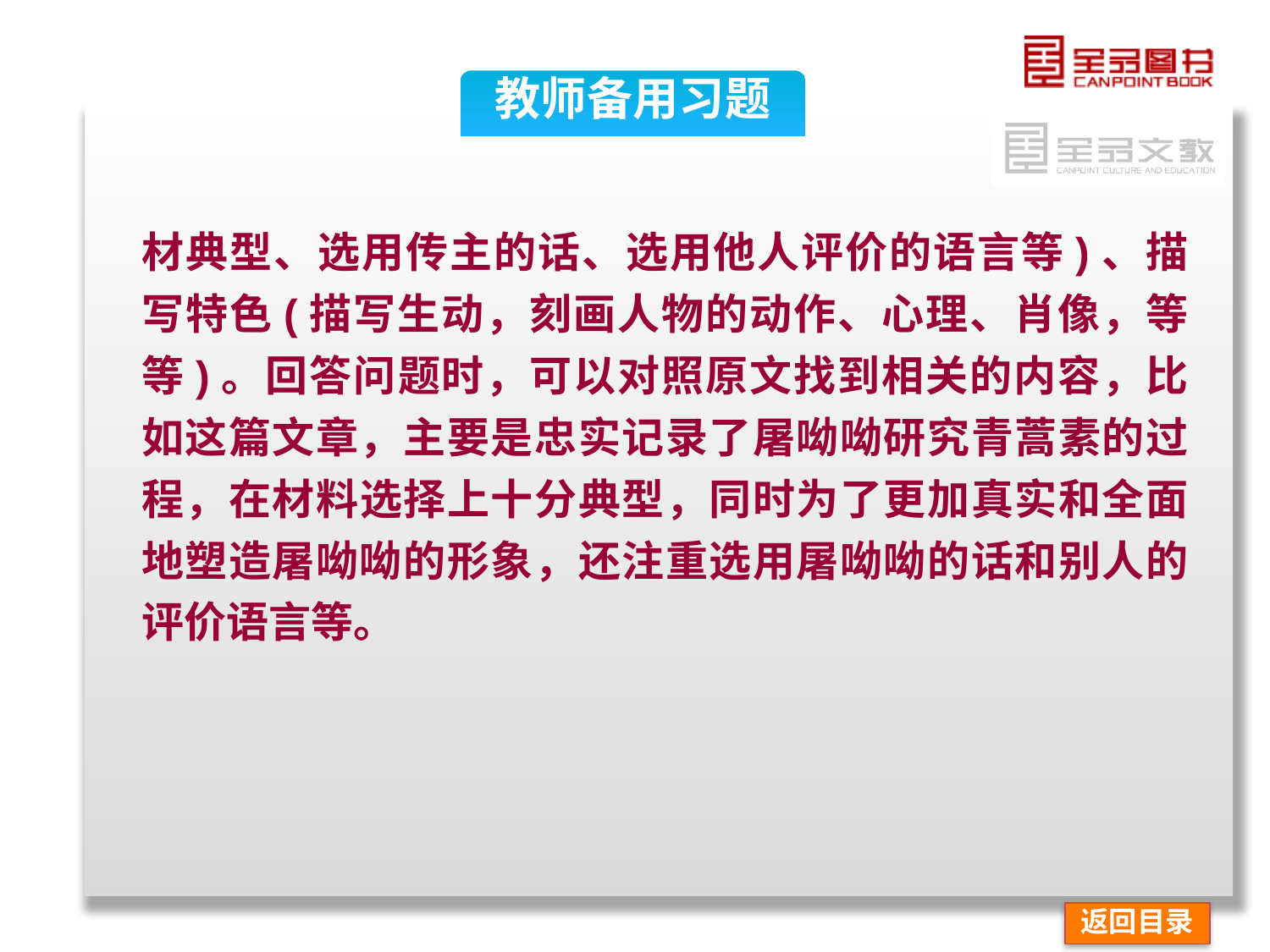

教师备用习题
材典型、选用传主的话、选用他人评价的语言等)、描写特色(描写生动，刻画人物的动作、心理、肖像，等等)。回答问题时，可以对照原文找到相关的内容，比如这篇文章，主要是忠实记录了屠呦呦研究青蒿素的过程，在材料选择上十分典型，同时为了更加真实和全面地塑造屠呦呦的形象，还注重选用屠呦呦的话和别人的评价语言等。
返回目录